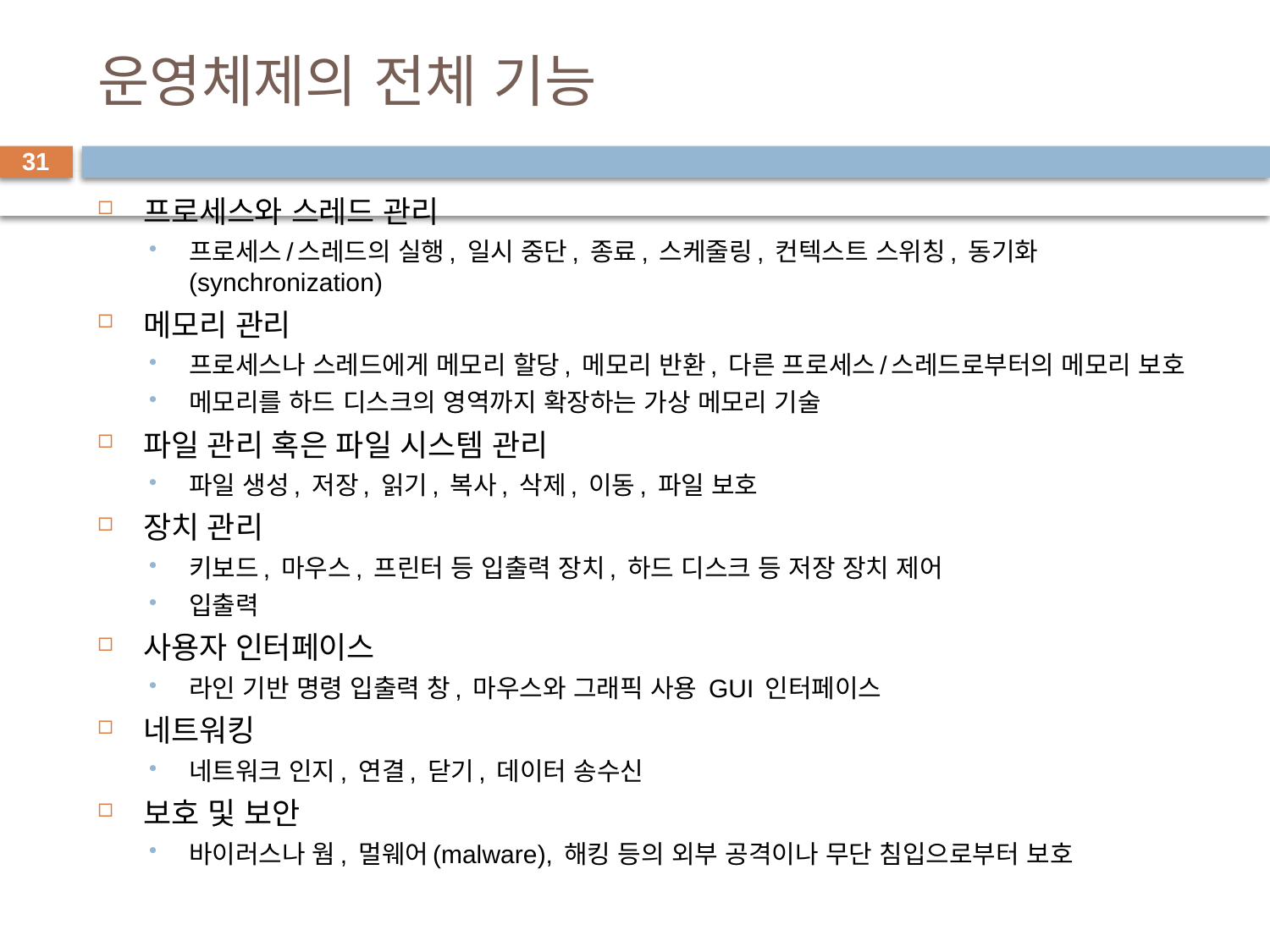

# 운영체제의 전체 기능
31
프로세스와 스레드 관리
프로세스/스레드의 실행, 일시 중단, 종료, 스케줄링, 컨텍스트 스위칭, 동기화(synchronization)
메모리 관리
프로세스나 스레드에게 메모리 할당, 메모리 반환, 다른 프로세스/스레드로부터의 메모리 보호
메모리를 하드 디스크의 영역까지 확장하는 가상 메모리 기술
파일 관리 혹은 파일 시스템 관리
파일 생성, 저장, 읽기, 복사, 삭제, 이동, 파일 보호
장치 관리
키보드, 마우스, 프린터 등 입출력 장치, 하드 디스크 등 저장 장치 제어
입출력
사용자 인터페이스
라인 기반 명령 입출력 창, 마우스와 그래픽 사용 GUI 인터페이스
네트워킹
네트워크 인지, 연결, 닫기, 데이터 송수신
보호 및 보안
바이러스나 웜, 멀웨어(malware), 해킹 등의 외부 공격이나 무단 침입으로부터 보호